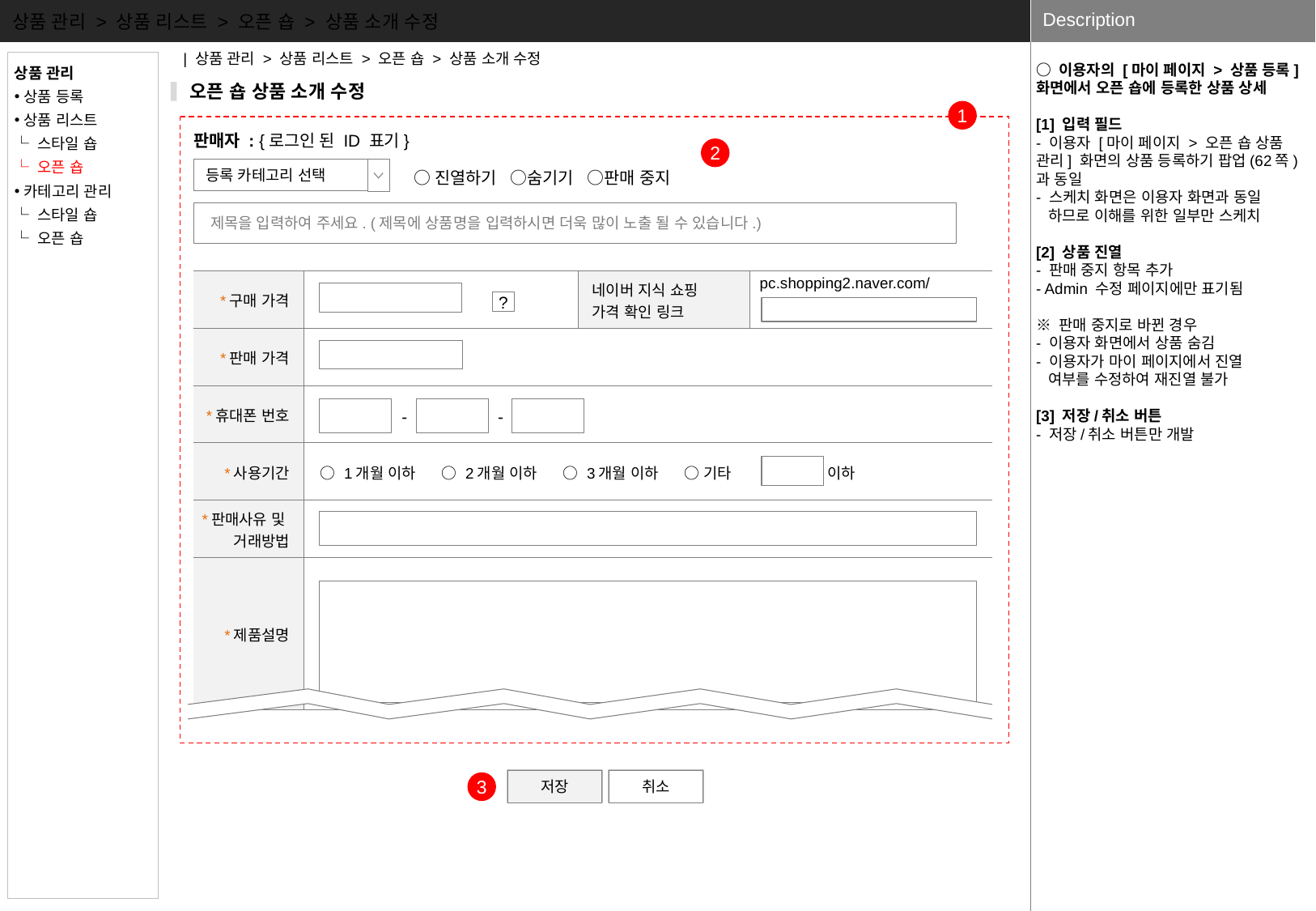

상품 관리 > 상품 리스트 > 오픈 숍 > 상품 소개 수정

○ 이용자의 [마이 페이지 > 상품 등록] 화면에서 오픈 숍에 등록한 상품 상세

[1] 입력 필드
- 이용자 [마이 페이지 > 오픈 숍 상품 관리] 화면의 상품 등록하기 팝업(62쪽)과 동일
- 스케치 화면은 이용자 화면과 동일
  하므로 이해를 위한 일부만 스케치

[2] 상품 진열
- 판매 중지 항목 추가
- Admin 수정 페이지에만 표기됨

※ 판매 중지로 바뀐 경우
- 이용자 화면에서 상품 숨김
- 이용자가 마이 페이지에서 진열
  여부를 수정하여 재진열 불가

[3] 저장/취소 버튼
- 저장/취소 버튼만 개발

| 상품 관리 > 상품 리스트 > 오픈 숍 > 상품 소개 수정
상품 관리
상품 등록
상품 리스트
└ 스타일 숍
└ 오픈 숍
카테고리 관리
└ 스타일 숍
└ 오픈 숍
오픈 숍 상품 소개 수정

1
판매자 : {로그인 된 ID 표기}

2

등록 카테고리 선택

○진열하기   ○숨기기   ○판매 중지
  제목을 입력하여 주세요. (제목에 상품명을 입력하시면 더욱 많이 노출 될 수 있습니다.)
| \*구매 가격 | 원 | 네이버 지식 쇼핑 가격 확인 링크 | pc.shopping2.naver.com/ |
| --- | --- | --- | --- |
| \*판매 가격 | 원 |  |  |
| \*휴대폰 번호 |  |  |  |
| \*사용기간 | ○ 1개월 이하 ○ 2개월 이하 ○ 3개월 이하 ○ 기타 개월 이하 |  |  |
| \*판매사유 및 거래방법 |  |  |  |
| \*제품설명 |  |  |  |

?

-
-

저장
저장
취소
취소
3